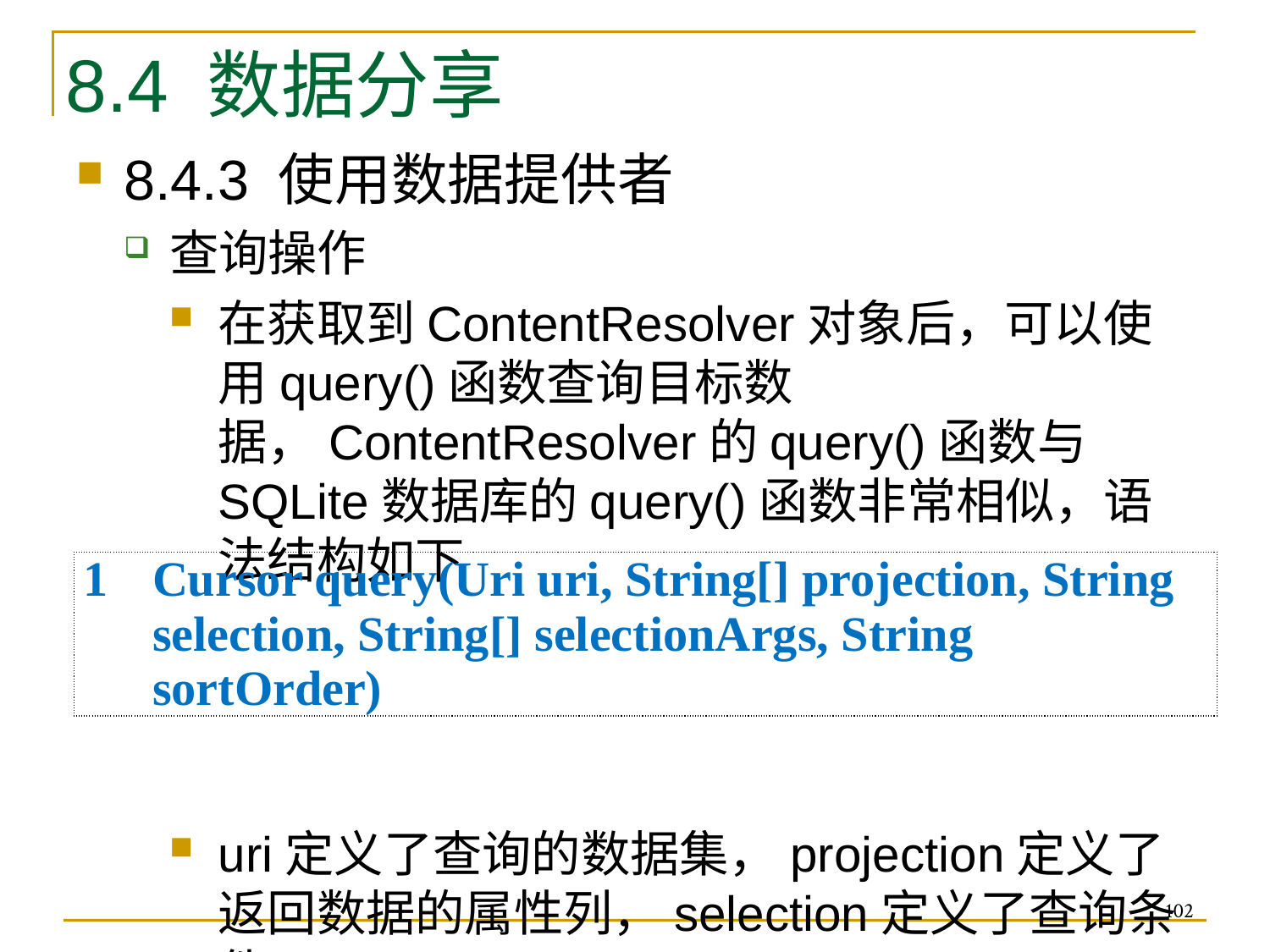

8.4 数据分享
8.4.3 使用数据提供者
查询操作
在获取到ContentResolver对象后，可以使用query()函数查询目标数据，ContentResolver的query()函数与SQLite数据库的query()函数非常相似，语法结构如下

uri定义了查询的数据集，projection定义了返回数据的属性列，selection定义了查询条件
| 1 Cursor query(Uri uri, String[] projection, String selection, String[] selectionArgs, String sortOrder) |
| --- |
102